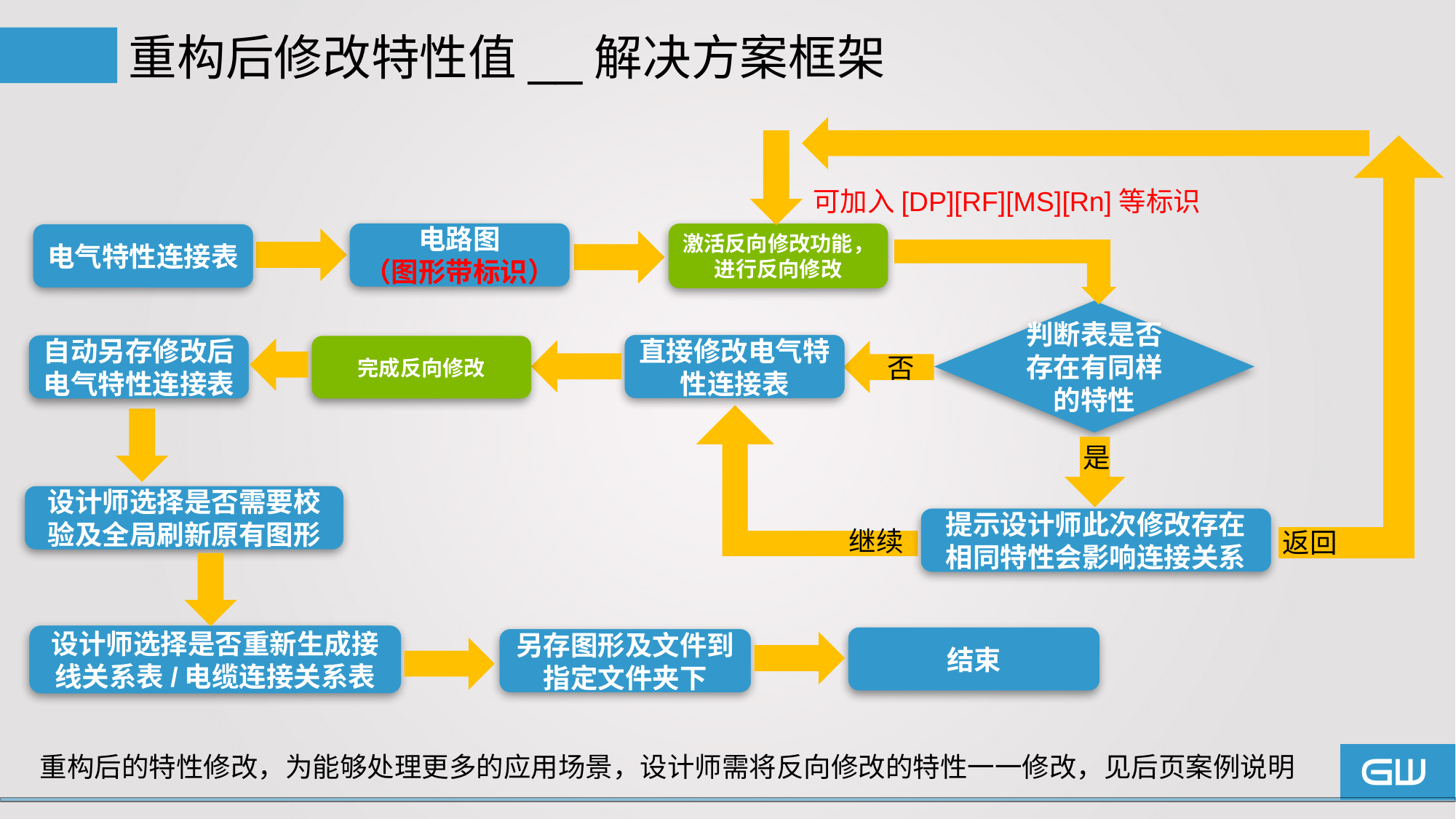

# 重构后修改特性值__解决方案框架

可加入[DP][RF][MS][Rn]等标识
激活反向修改功能，进行反向修改
电路图
（图形带标识）
电气特性连接表

判断表是否存在有同样的特性
直接修改电气特性连接表
自动另存修改后电气特性连接表
完成反向修改

否

是

设计师选择是否需要校验及全局刷新原有图形
提示设计师此次修改存在相同特性会影响连接关系
继续
返回

设计师选择是否重新生成接线关系表/电缆连接关系表
结束
另存图形及文件到指定文件夹下

重构后的特性修改，为能够处理更多的应用场景，设计师需将反向修改的特性一一修改，见后页案例说明